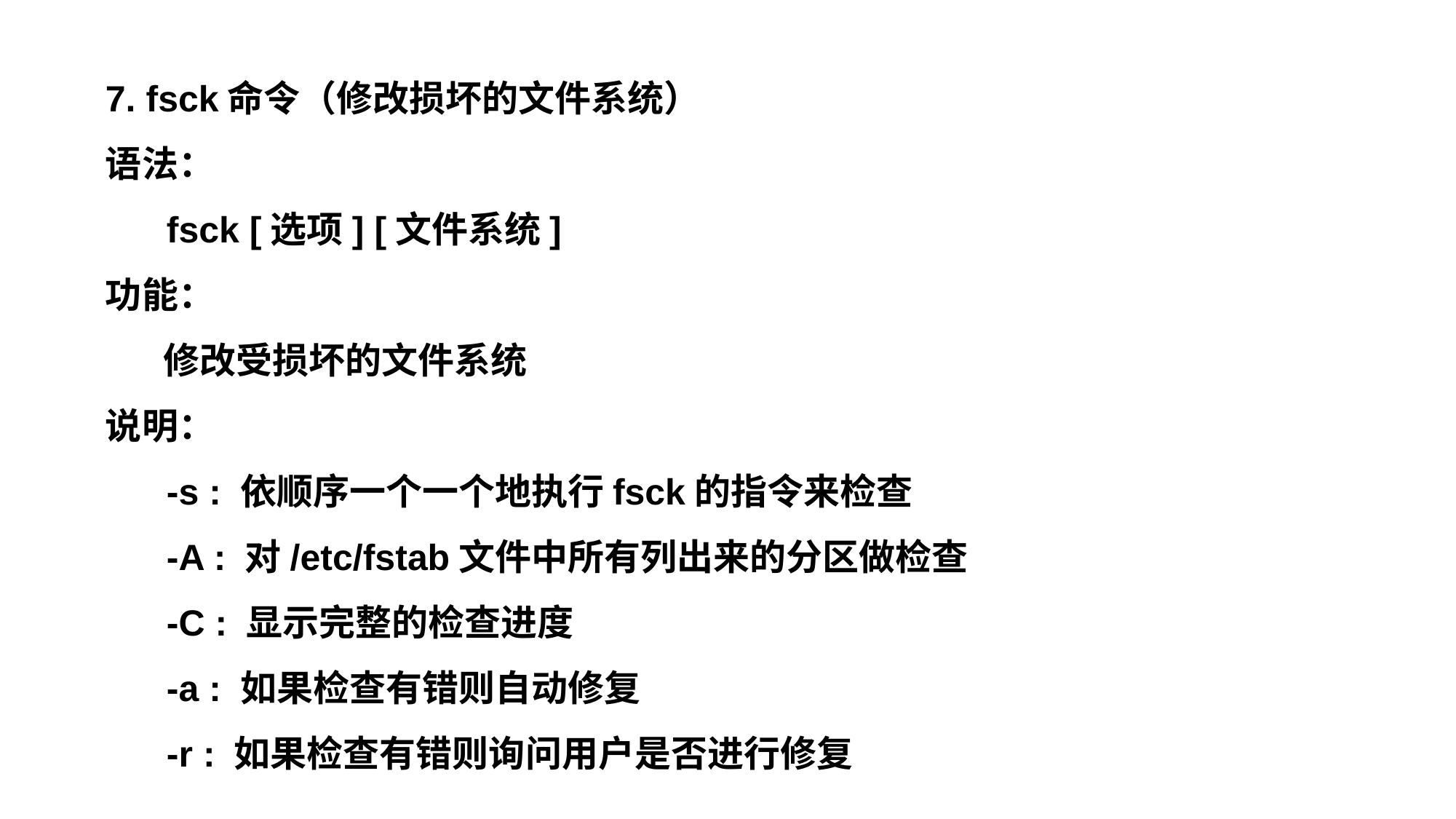

7. fsck命令（修改损坏的文件系统）
语法：
      fsck [选项] [文件系统]
功能：
      修改受损坏的文件系统
说明：
      -s : 依顺序一个一个地执行fsck的指令来检查
      -A : 对/etc/fstab文件中所有列出来的分区做检查
      -C : 显示完整的检查进度
      -a : 如果检查有错则自动修复
      -r : 如果检查有错则询问用户是否进行修复
26